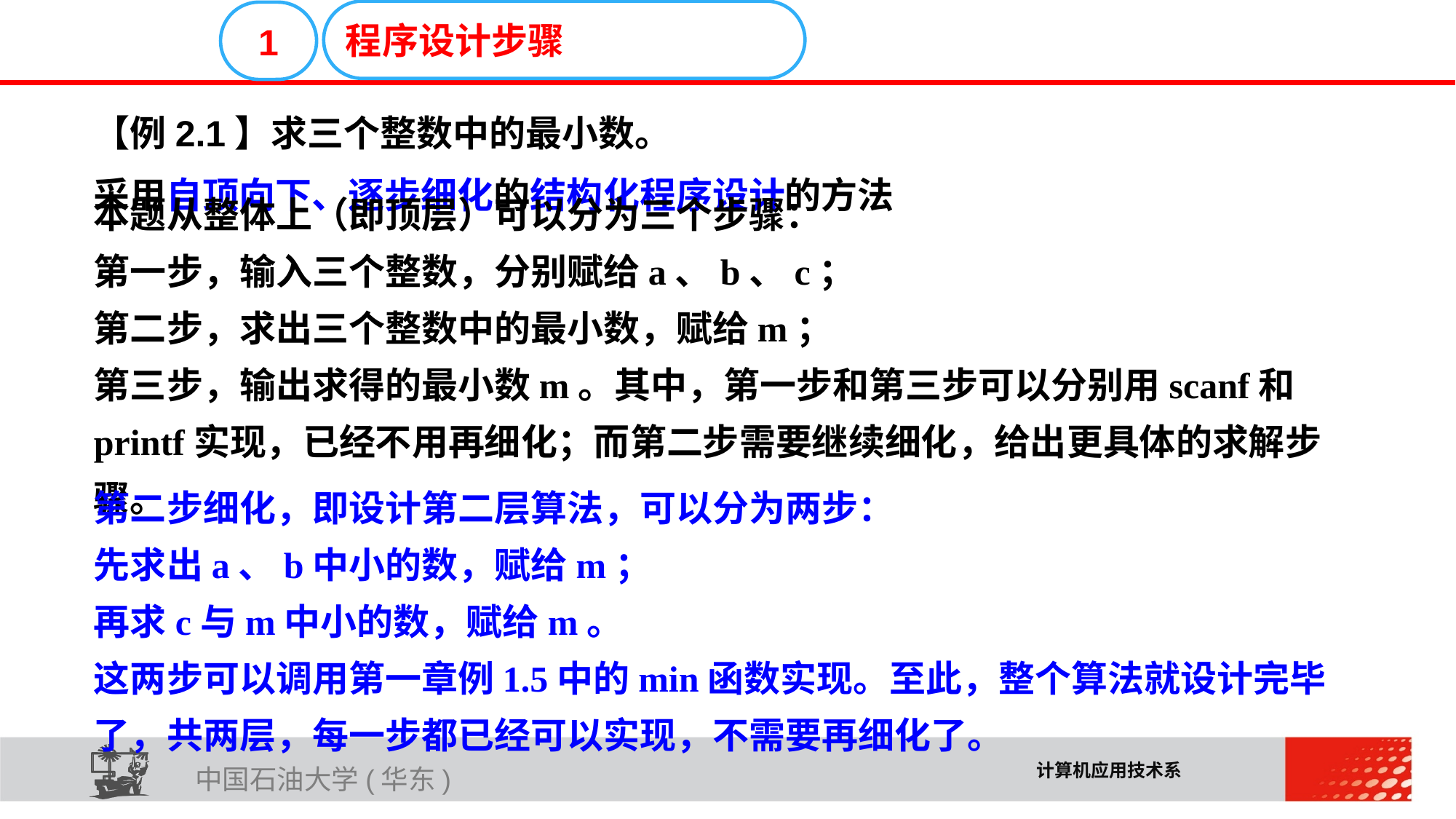

E6636B02012BD195C019CE06C16E30F4C33D02E32711A616D0819A1A3DEC08F98FFCE503BC41BA966B45D6F0472B73A72FC0F2BE2AA537FE6A04217657FCC2FDBF2DB6715F2B3FB871C24A61410
程序设计步骤
1
【例2.1】求三个整数中的最小数。
采用自顶向下、逐步细化的结构化程序设计的方法
本题从整体上（即顶层）可以分为三个步骤：
第一步，输入三个整数，分别赋给a、b、c；
第二步，求出三个整数中的最小数，赋给m；
第三步，输出求得的最小数m。其中，第一步和第三步可以分别用scanf和printf实现，已经不用再细化；而第二步需要继续细化，给出更具体的求解步骤。
第二步细化，即设计第二层算法，可以分为两步：
先求出a、b中小的数，赋给m；
再求c与m中小的数，赋给m。
这两步可以调用第一章例1.5中的min函数实现。至此，整个算法就设计完毕了，共两层，每一步都已经可以实现，不需要再细化了。
4